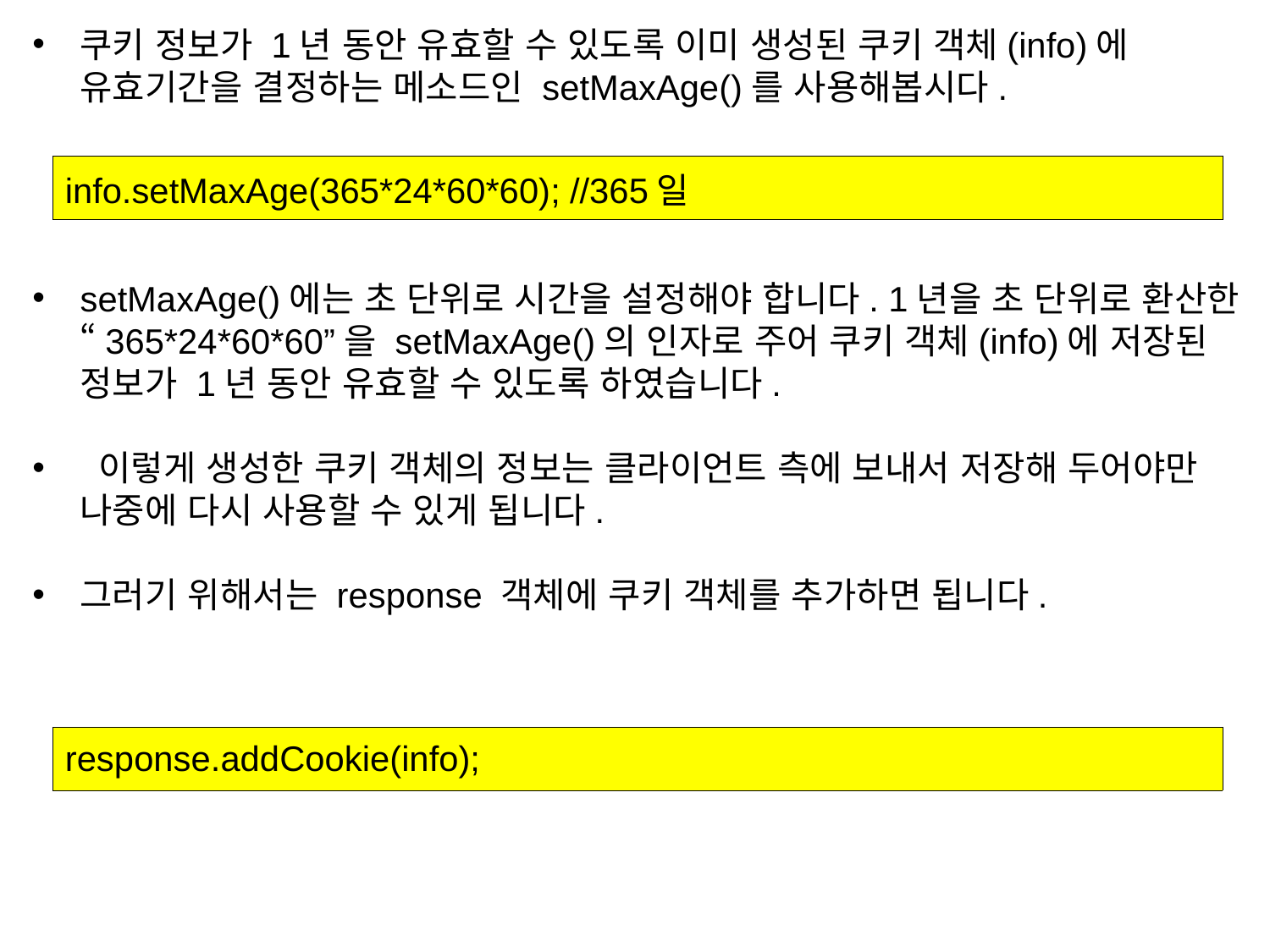

쿠키 정보가 1년 동안 유효할 수 있도록 이미 생성된 쿠키 객체(info)에 유효기간을 결정하는 메소드인 setMaxAge()를 사용해봅시다.

setMaxAge()에는 초 단위로 시간을 설정해야 합니다. 1년을 초 단위로 환산한 “365*24*60*60”을 setMaxAge()의 인자로 주어 쿠키 객체(info)에 저장된 정보가 1년 동안 유효할 수 있도록 하였습니다.

 이렇게 생성한 쿠키 객체의 정보는 클라이언트 측에 보내서 저장해 두어야만 나중에 다시 사용할 수 있게 됩니다.

그러기 위해서는 response 객체에 쿠키 객체를 추가하면 됩니다.

| info.setMaxAge(365\*24\*60\*60); //365일 |
| --- |
| response.addCookie(info); |
| --- |